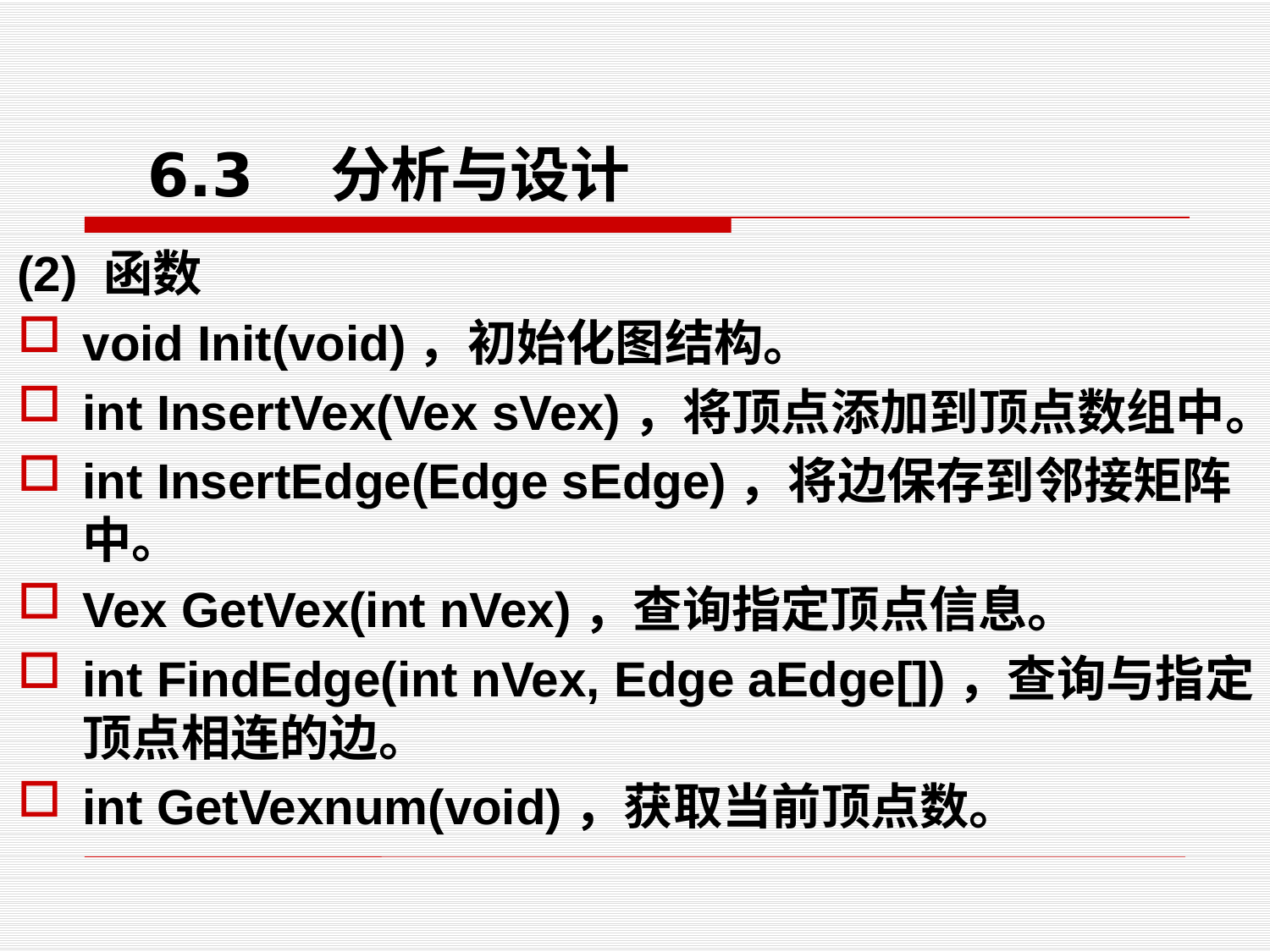

6.3   分析与设计
# (2) 函数
void Init(void)，初始化图结构。
int InsertVex(Vex sVex)，将顶点添加到顶点数组中。
int InsertEdge(Edge sEdge)，将边保存到邻接矩阵中。
Vex GetVex(int nVex)，查询指定顶点信息。
int FindEdge(int nVex, Edge aEdge[])，查询与指定顶点相连的边。
int GetVexnum(void)，获取当前顶点数。